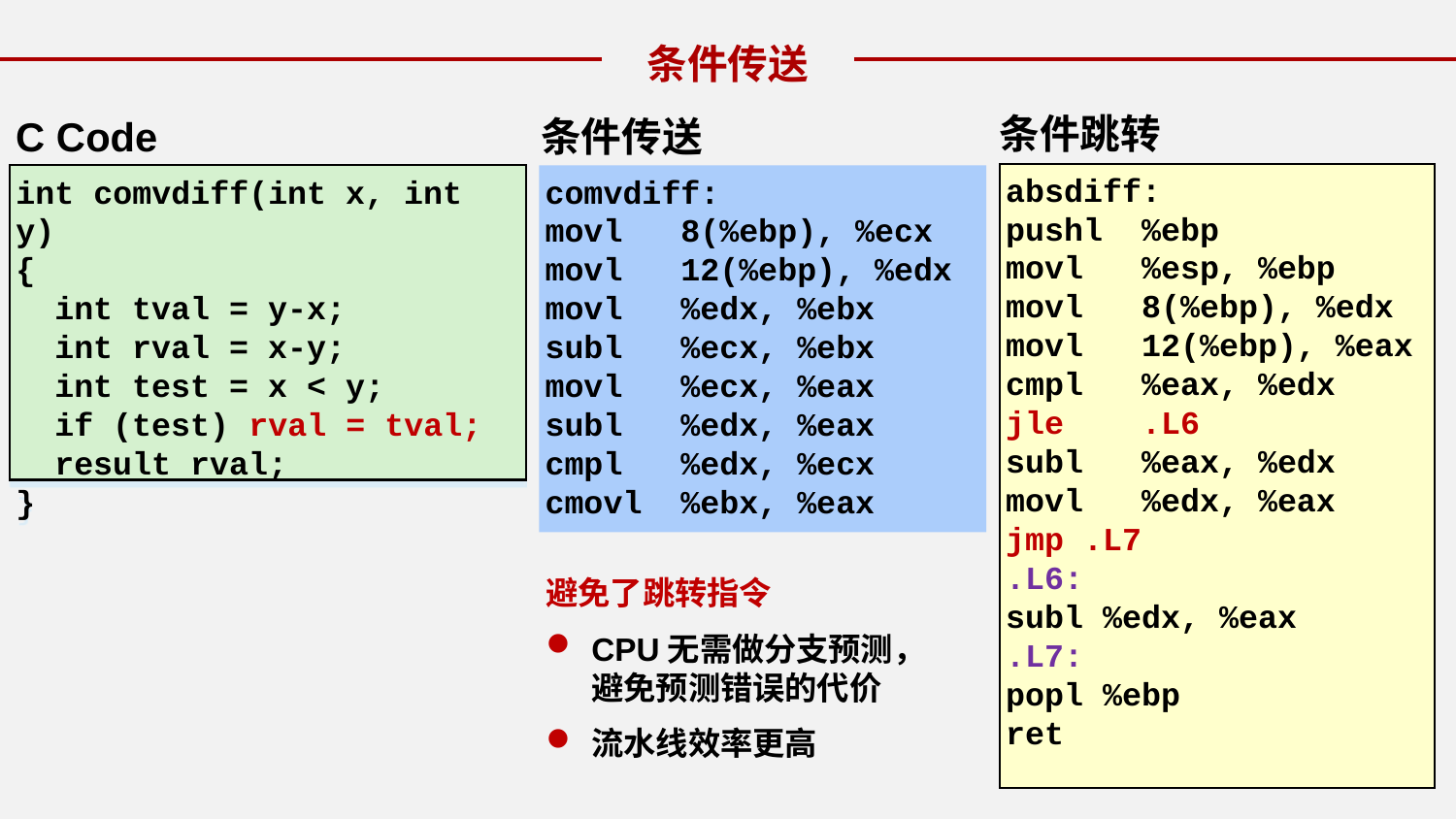

条件传送
条件跳转
C Code
条件传送
absdiff:
pushl  %ebp
movl   %esp, %ebp
movl   8(%ebp), %edx
movl   12(%ebp), %eax
cmpl   %eax, %edx
jle    .L6
subl   %eax, %edx
movl   %edx, %eax
jmp .L7
.L6:
subl %edx, %eax
.L7:
popl %ebp
ret
int comvdiff(int x, int y)
{
  int tval = y-x;
  int rval = x-y;
  int test = x < y;
  if (test) rval = tval;
  result rval;
}
comvdiff:
movl   8(%ebp), %ecx
movl   12(%ebp), %edx
movl   %edx, %ebx
subl   %ecx, %ebx
movl   %ecx, %eax
subl   %edx, %eax
cmpl   %edx, %ecx
cmovl  %ebx, %eax
避免了跳转指令
CPU无需做分支预测，避免预测错误的代价
流水线效率更高